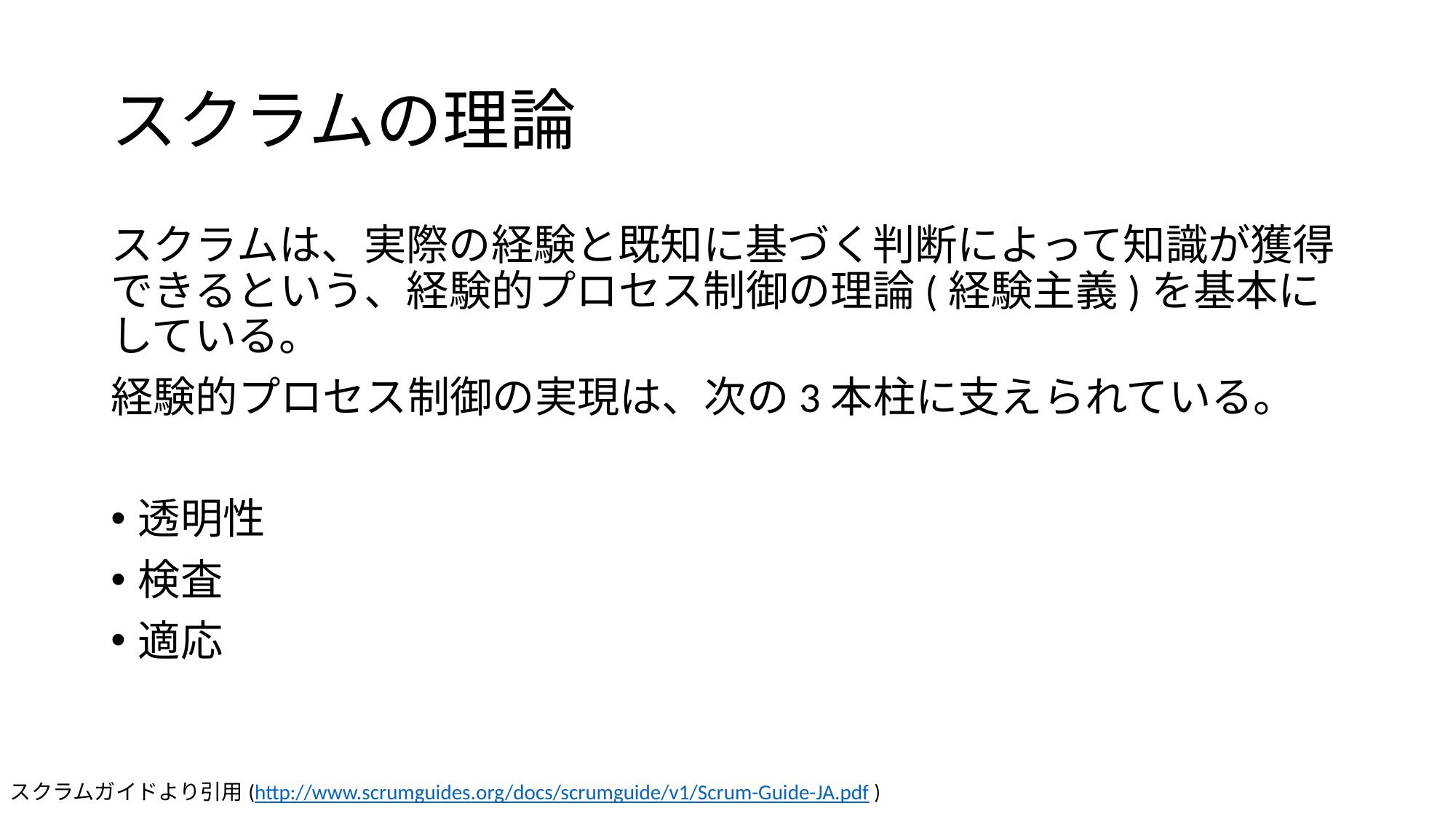

# スクラムの理論
スクラムは、実際の経験と既知に基づく判断によって知識が獲得できるという、経験的プロセス制御の理論(経験主義)を基本にしている。
経験的プロセス制御の実現は、次の3本柱に支えられている。

透明性
検査
適応
スクラムガイドより引用(http://www.scrumguides.org/docs/scrumguide/v1/Scrum-Guide-JA.pdf )